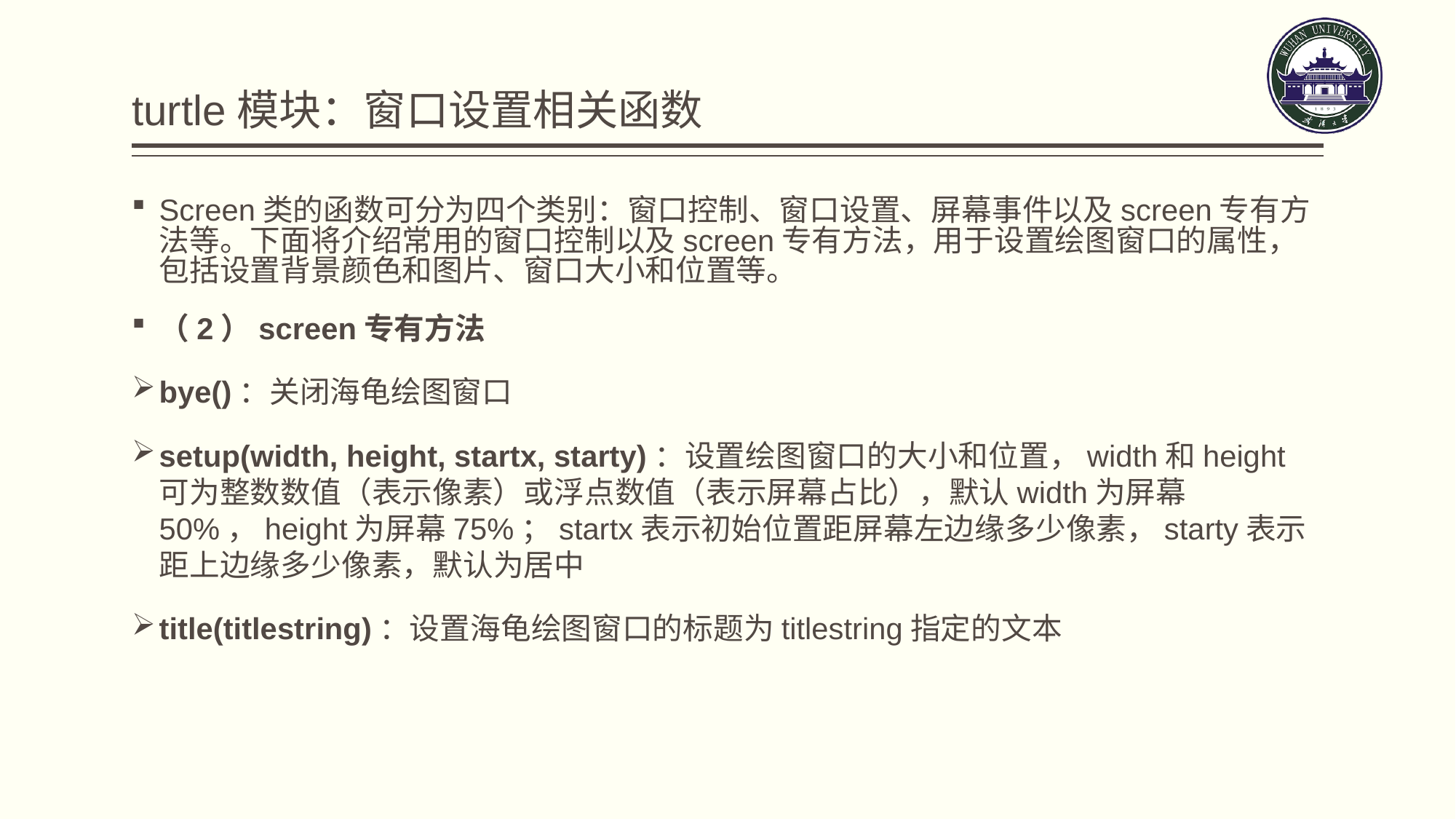

# turtle模块：窗口设置相关函数
Screen类的函数可分为四个类别：窗口控制、窗口设置、屏幕事件以及screen专有方法等。下面将介绍常用的窗口控制以及screen专有方法，用于设置绘图窗口的属性，包括设置背景颜色和图片、窗口大小和位置等。
（2）screen专有方法
bye()：关闭海龟绘图窗口
setup(width, height, startx, starty)：设置绘图窗口的大小和位置，width和height可为整数数值（表示像素）或浮点数值（表示屏幕占比），默认width为屏幕50%，height为屏幕75%；startx表示初始位置距屏幕左边缘多少像素，starty表示距上边缘多少像素，默认为居中
title(titlestring)：设置海龟绘图窗口的标题为titlestring指定的文本